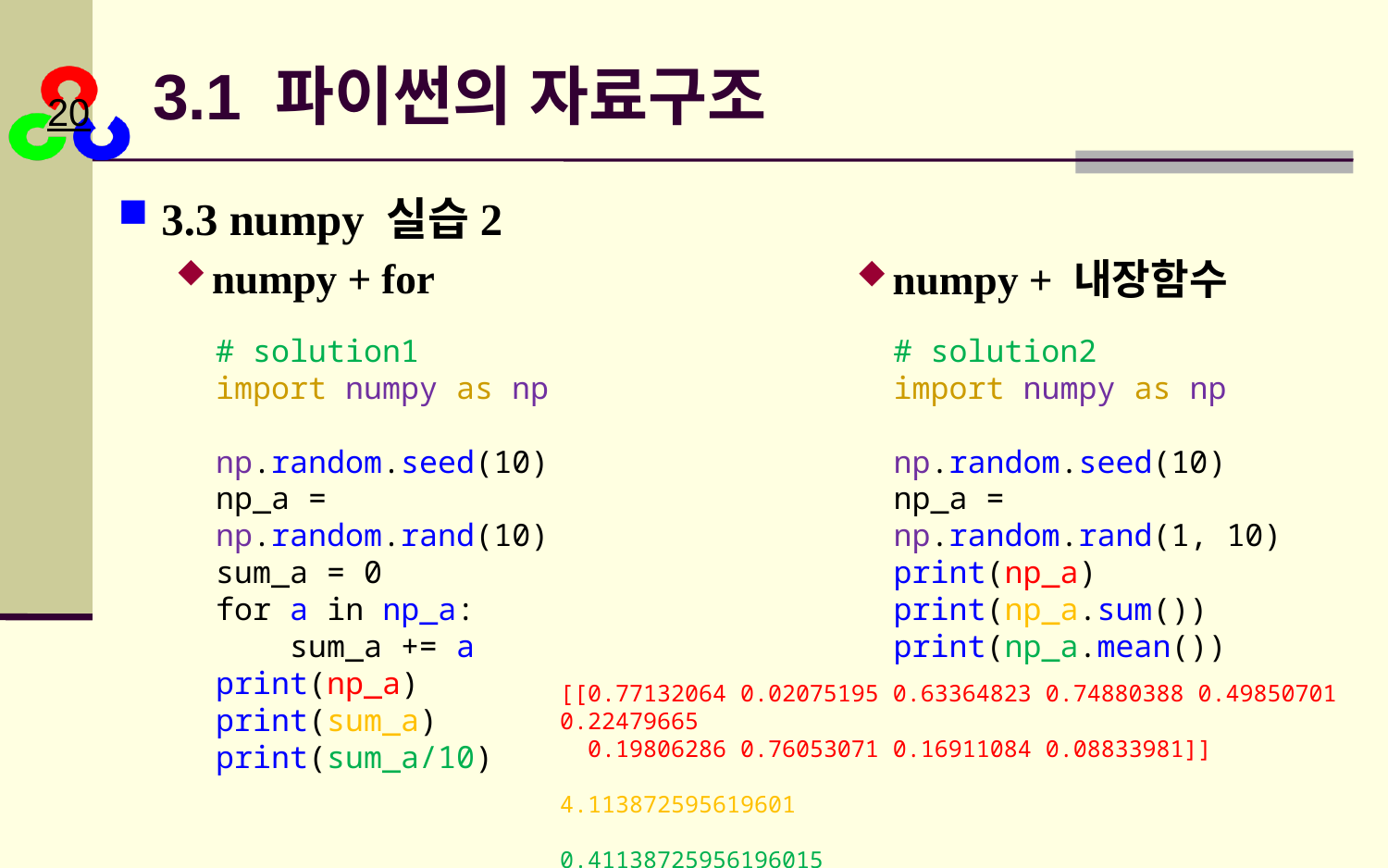

# 3.1 파이썬의 자료구조
3.3 numpy 실습2
numpy + for
numpy + 내장함수
# solution1
import numpy as np

np.random.seed(10)
np_a = np.random.rand(10)
sum_a = 0
for a in np_a:
    sum_a += a
print(np_a)
print(sum_a)
print(sum_a/10)
# solution2
import numpy as np

np.random.seed(10)
np_a = np.random.rand(1, 10)
print(np_a)
print(np_a.sum())
print(np_a.mean())
[[0.77132064 0.02075195 0.63364823 0.74880388 0.49850701 0.22479665
  0.19806286 0.76053071 0.16911084 0.08833981]]

4.113872595619601

0.41138725956196015